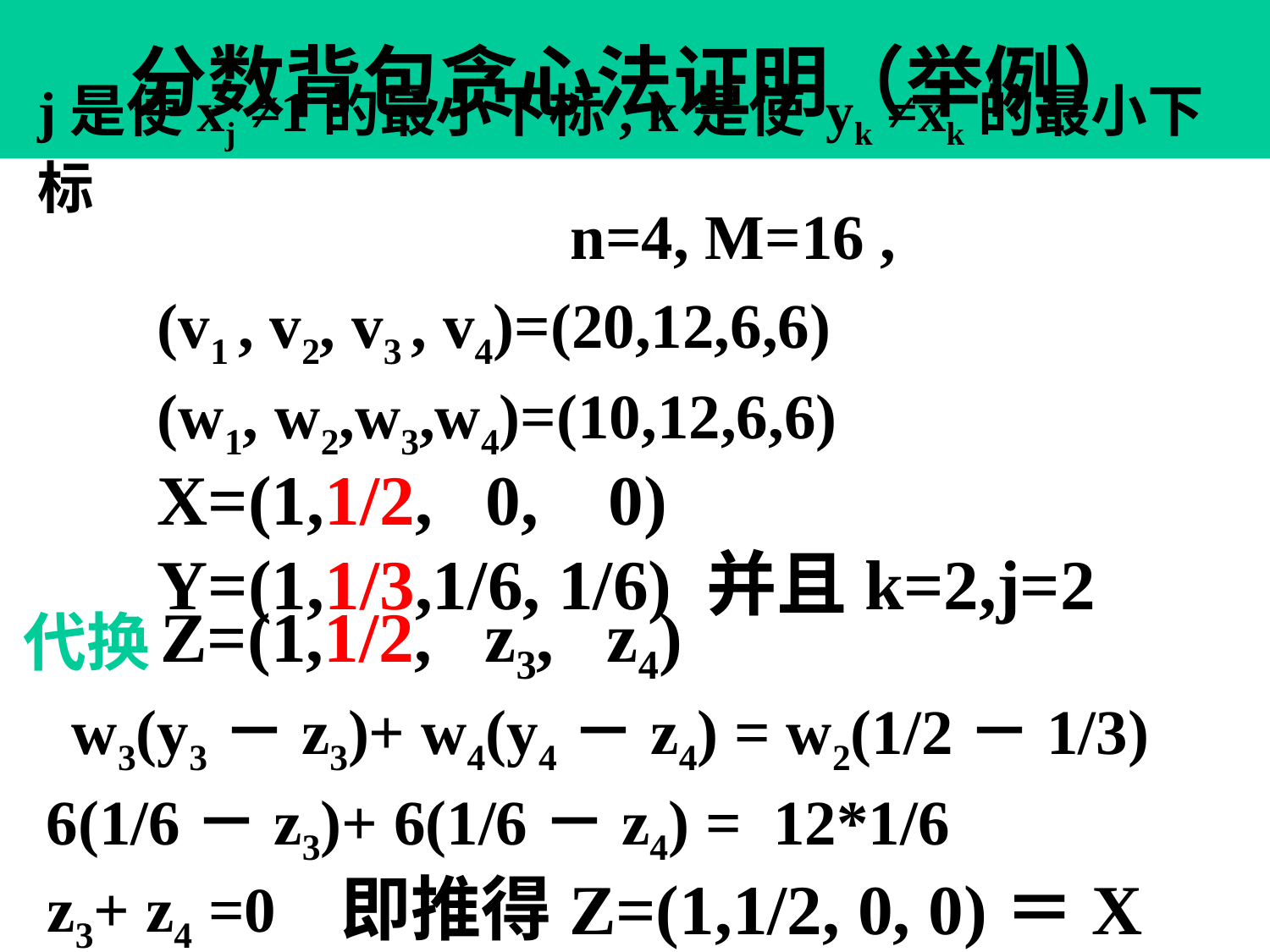

# 分数背包贪心法证明（举例）

                          n=4, M=16 ,
(v1 , v2, v3 , v4)=(20,12,6,6)
(w1, w2,w3,w4)=(10,12,6,6)
X=(1,1/2,   0,    0)
Y=(1,1/3,1/6, 1/6) 并且k=2,j=2
j是使xj ≠1的最小下标, k是使 yk ≠xk的最小下标
Z=(1,1/2,   z3,   z4)
代换
w3(y3－z3)+ w4(y4－z4) = w2(1/2－1/3)
6(1/6－z3)+ 6(1/6－z4) =  12*1/6
即推得Z=(1,1/2, 0, 0)＝X
z3+ z4 =0